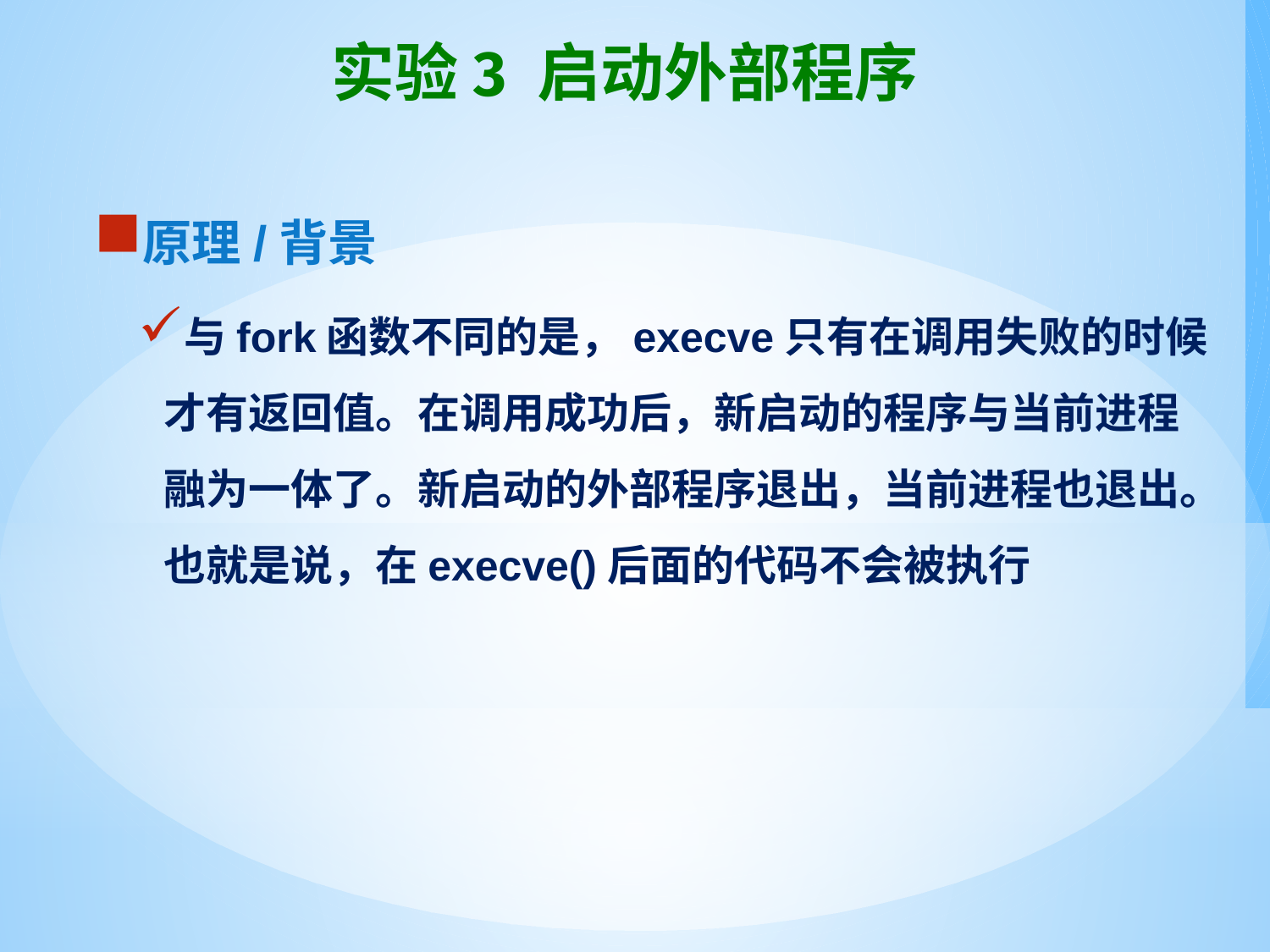

# 实验3 启动外部程序
原理/背景
与fork函数不同的是，execve只有在调用失败的时候才有返回值。在调用成功后，新启动的程序与当前进程融为一体了。新启动的外部程序退出，当前进程也退出。也就是说，在execve()后面的代码不会被执行